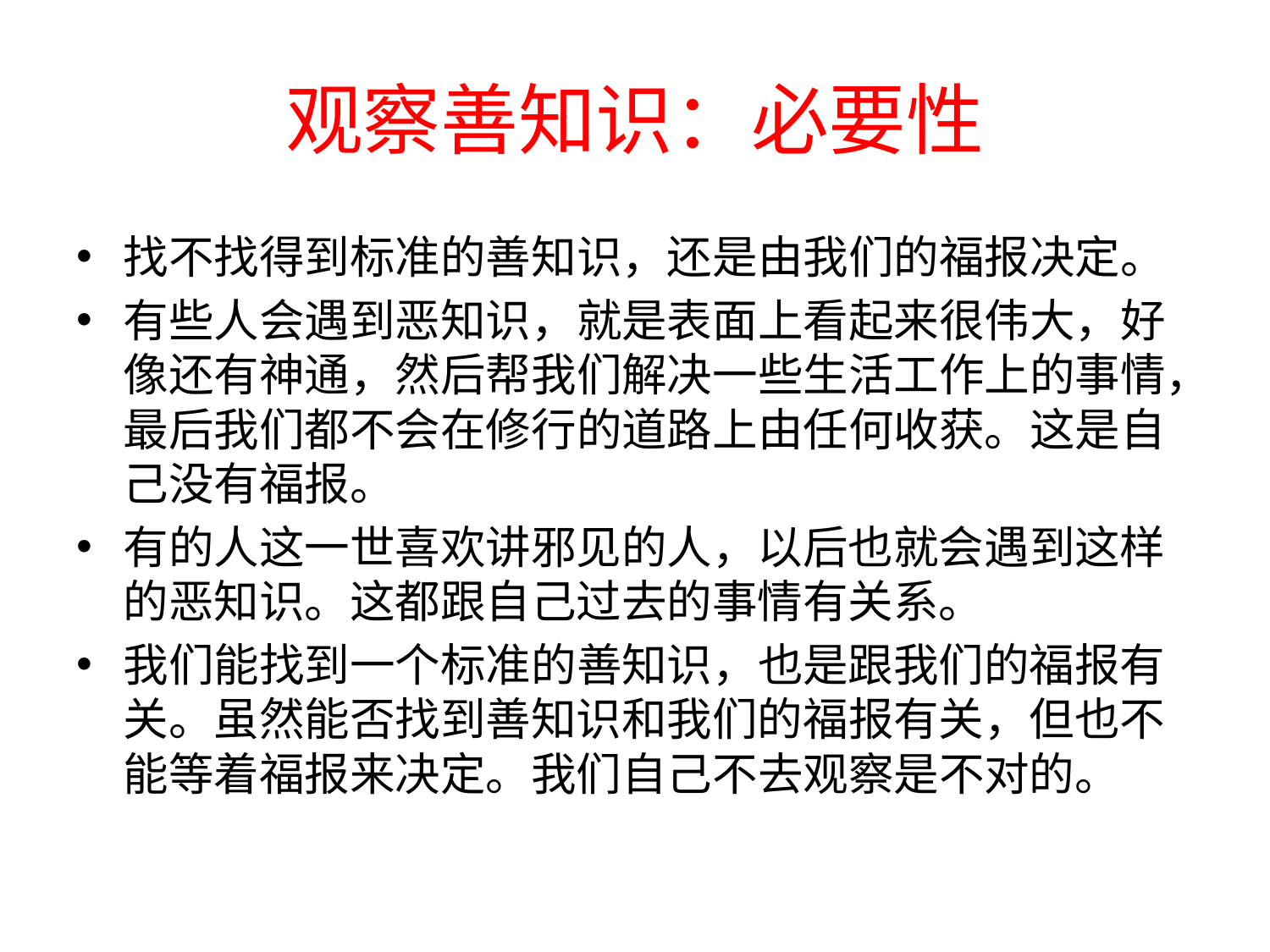

# 观察善知识：必要性
找不找得到标准的善知识，还是由我们的福报决定。
有些人会遇到恶知识，就是表面上看起来很伟大，好像还有神通，然后帮我们解决一些生活工作上的事情，最后我们都不会在修行的道路上由任何收获。这是自己没有福报。
有的人这一世喜欢讲邪见的人，以后也就会遇到这样的恶知识。这都跟自己过去的事情有关系。
我们能找到一个标准的善知识，也是跟我们的福报有关。虽然能否找到善知识和我们的福报有关，但也不能等着福报来决定。我们自己不去观察是不对的。